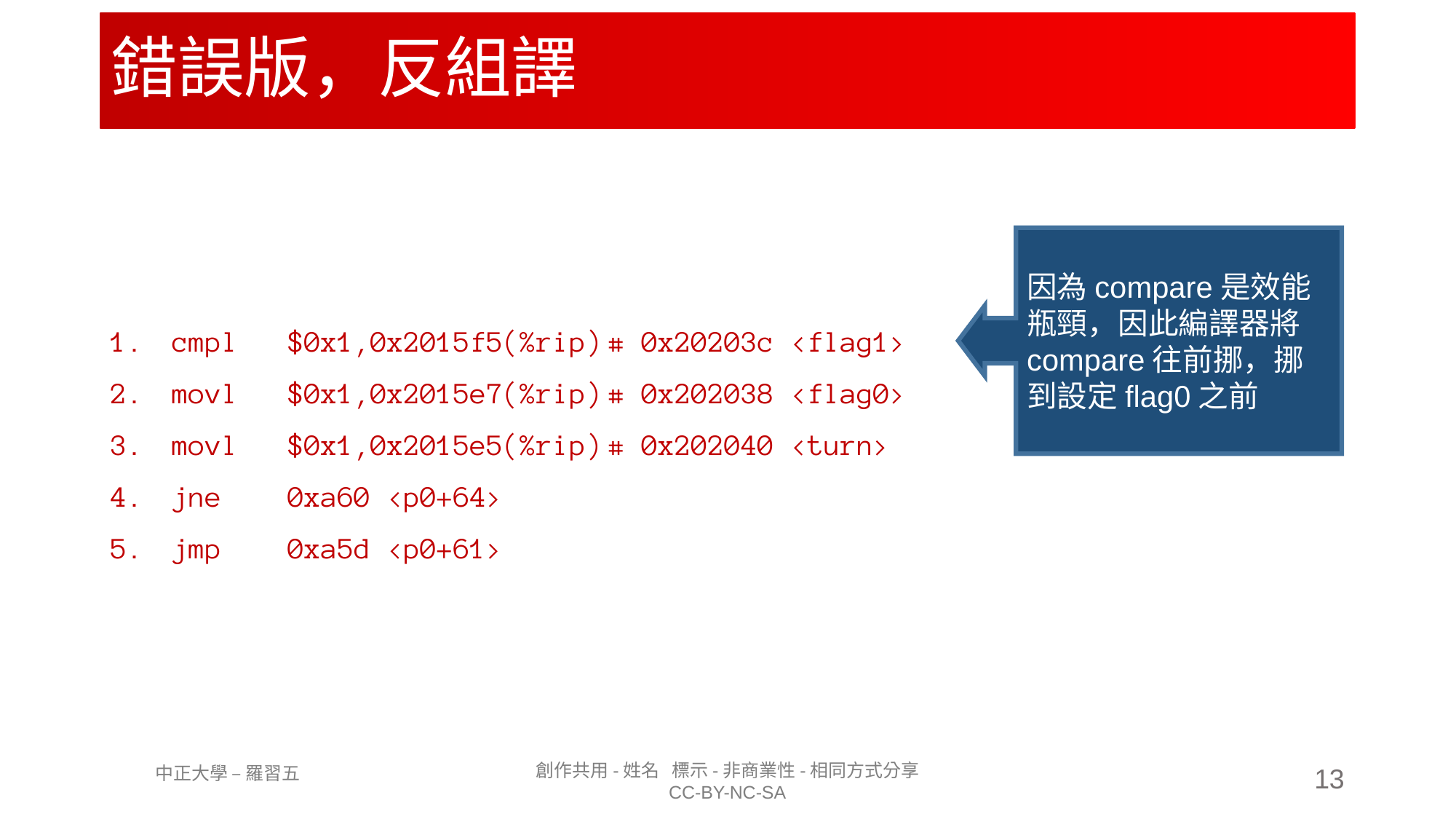

# 錯誤版，反組譯
cmpl   $0x1,0x2015f5(%rip)	# 0x20203c <flag1>
movl   $0x1,0x2015e7(%rip)	# 0x202038 <flag0>
movl   $0x1,0x2015e5(%rip)	# 0x202040 <turn>
jne    0xa60 <p0+64>
jmp    0xa5d <p0+61>
因為compare是效能瓶頸，因此編譯器將compare往前挪，挪到設定flag0之前